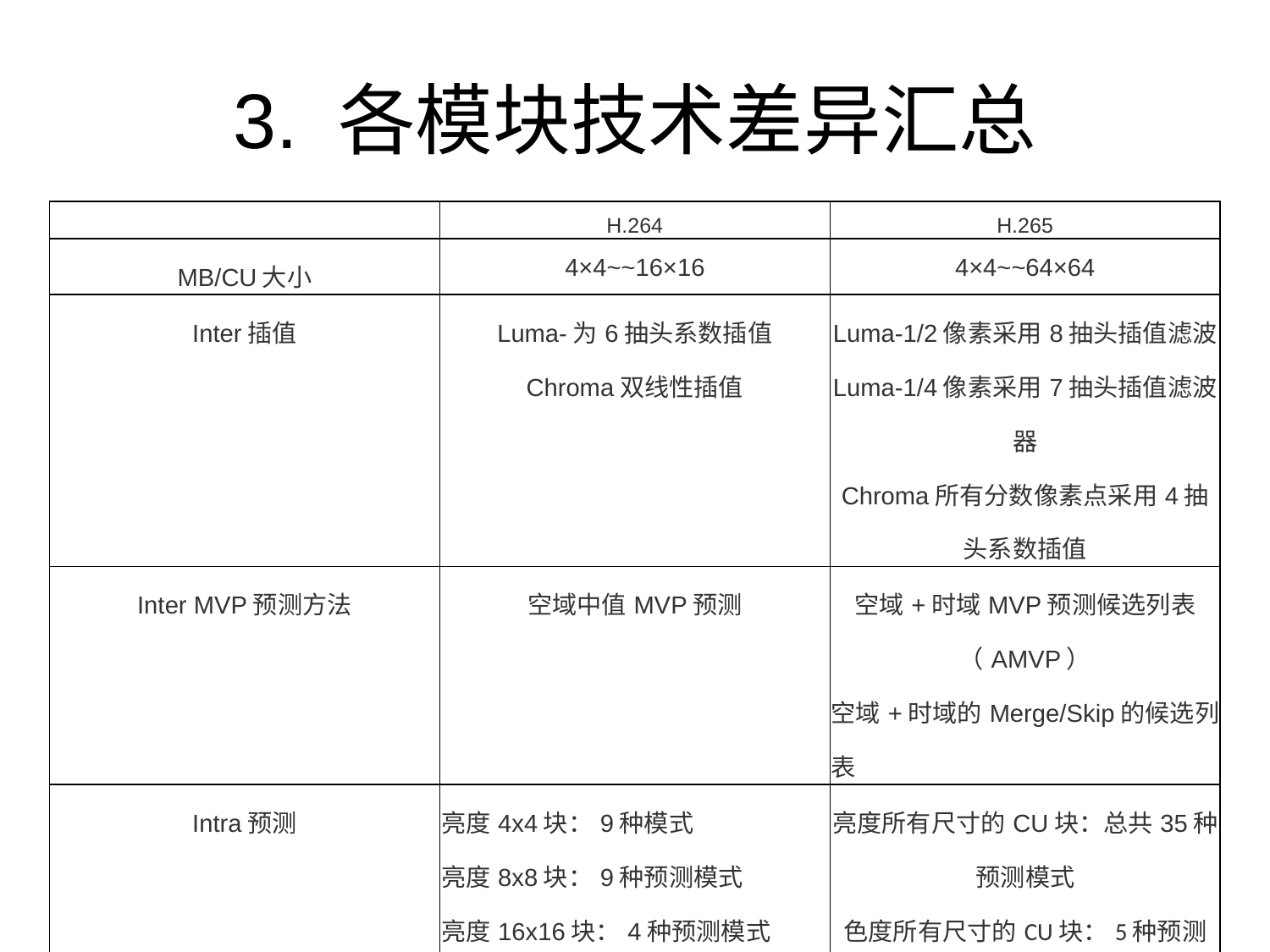

# 3. 各模块技术差异汇总
|  | H.264 | H.265 |
| --- | --- | --- |
| MB/CU大小 | 4×4~~16×16 | 4×4~~64×64 |
| Inter插值 | Luma-为6抽头系数插值 Chroma双线性插值 | Luma-1/2像素采用8抽头插值滤波 Luma-1/4像素采用7抽头插值滤波器 Chroma所有分数像素点采用4抽头系数插值 |
| Inter MVP预测方法 | 空域中值MVP预测 | 空域+时域MVP预测候选列表（AMVP） 空域+时域的Merge/Skip的候选列表 |
| Intra预测 | 亮度4x4块：9种模式 亮度8x8块：9种预测模式 亮度16x16块：4种预测模式 色度：4种预测模式 | 亮度所有尺寸的CU块：总共35种预测模式 色度所有尺寸的CU块：5种预测模式 |